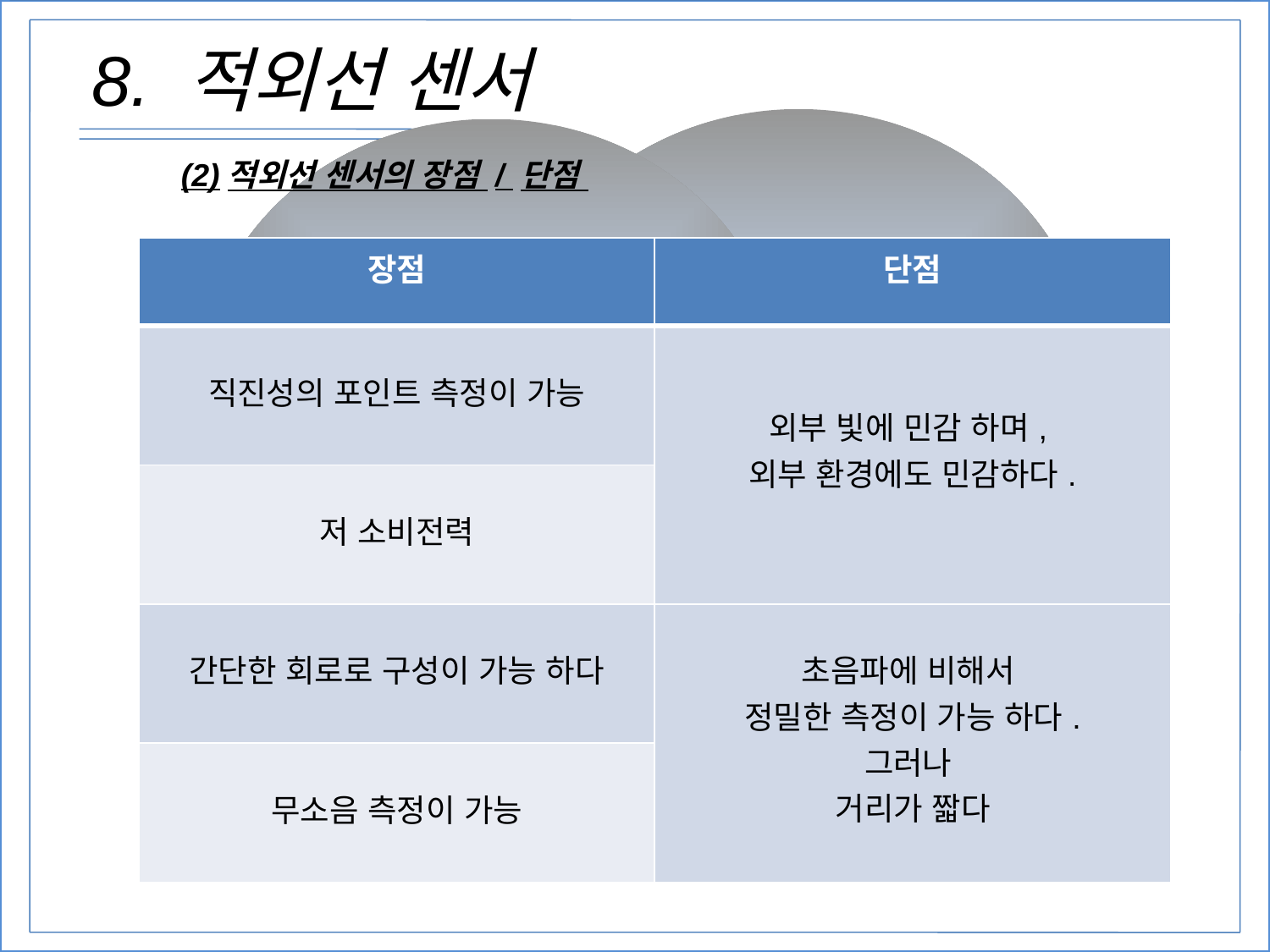

8. 적외선 센서
# \

(2)적외선 센서의 장점 / 단점
| 장점 | 단점 |
| --- | --- |
| 직진성의 포인트 측정이 가능 | 외부 빛에 민감 하며, 외부 환경에도 민감하다. |
| 저 소비전력 |  |
| 간단한 회로로 구성이 가능 하다 | 초음파에 비해서 정밀한 측정이 가능 하다. 그러나 거리가 짧다 |
| 무소음 측정이 가능 |  |

30